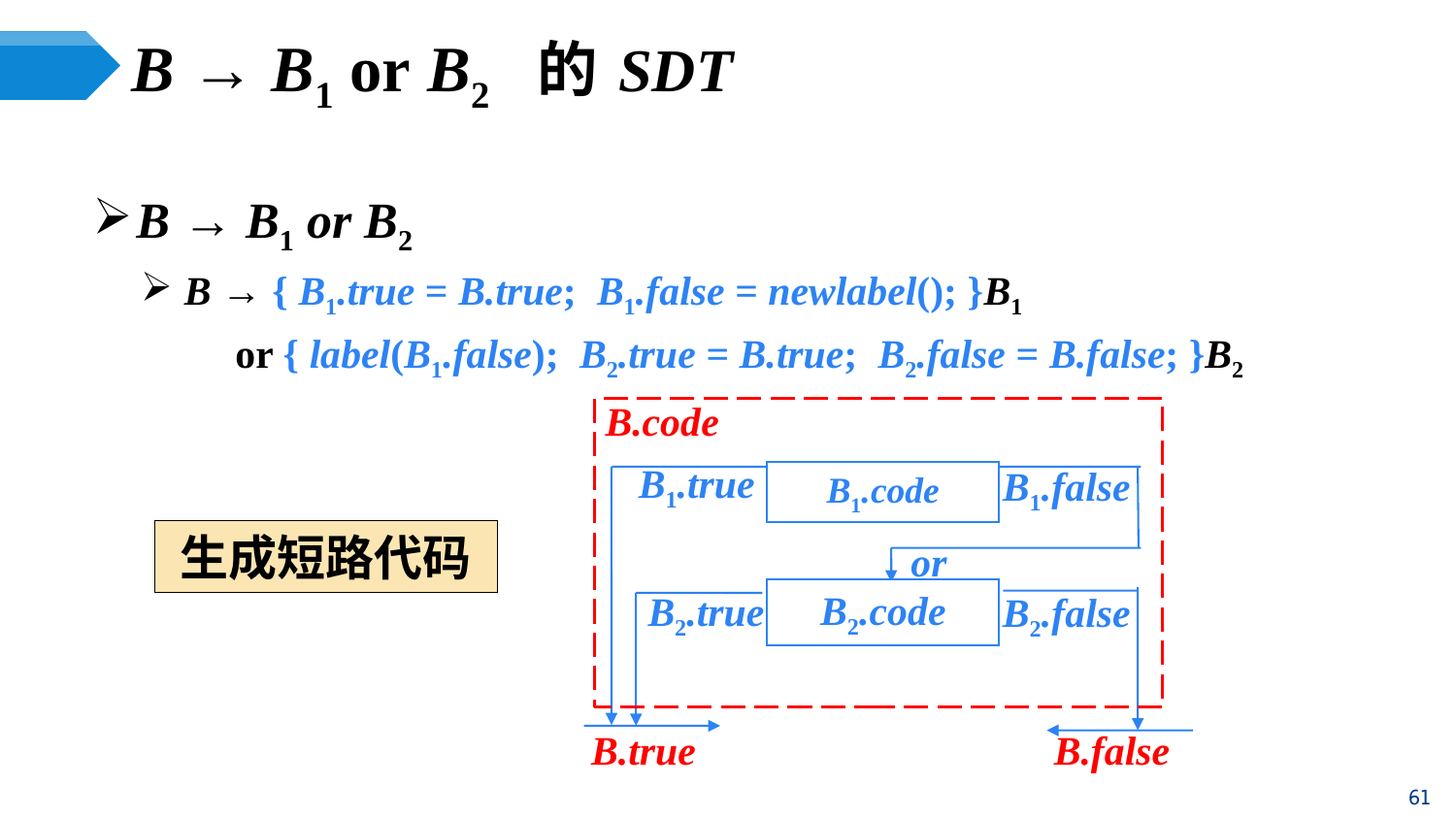

# B → B1 or B2  的SDT
B → B1 or B2
B → { B1.true = B.true;  B1.false = newlabel(); }B1
	     or { label(B1.false);  B2.true = B.true;  B2.false = B.false; }B2

B.code

B1.true
B1.false
B1.code

or

B2.code
B2.true
B2.false

B.true
B.false

生成短路代码
61